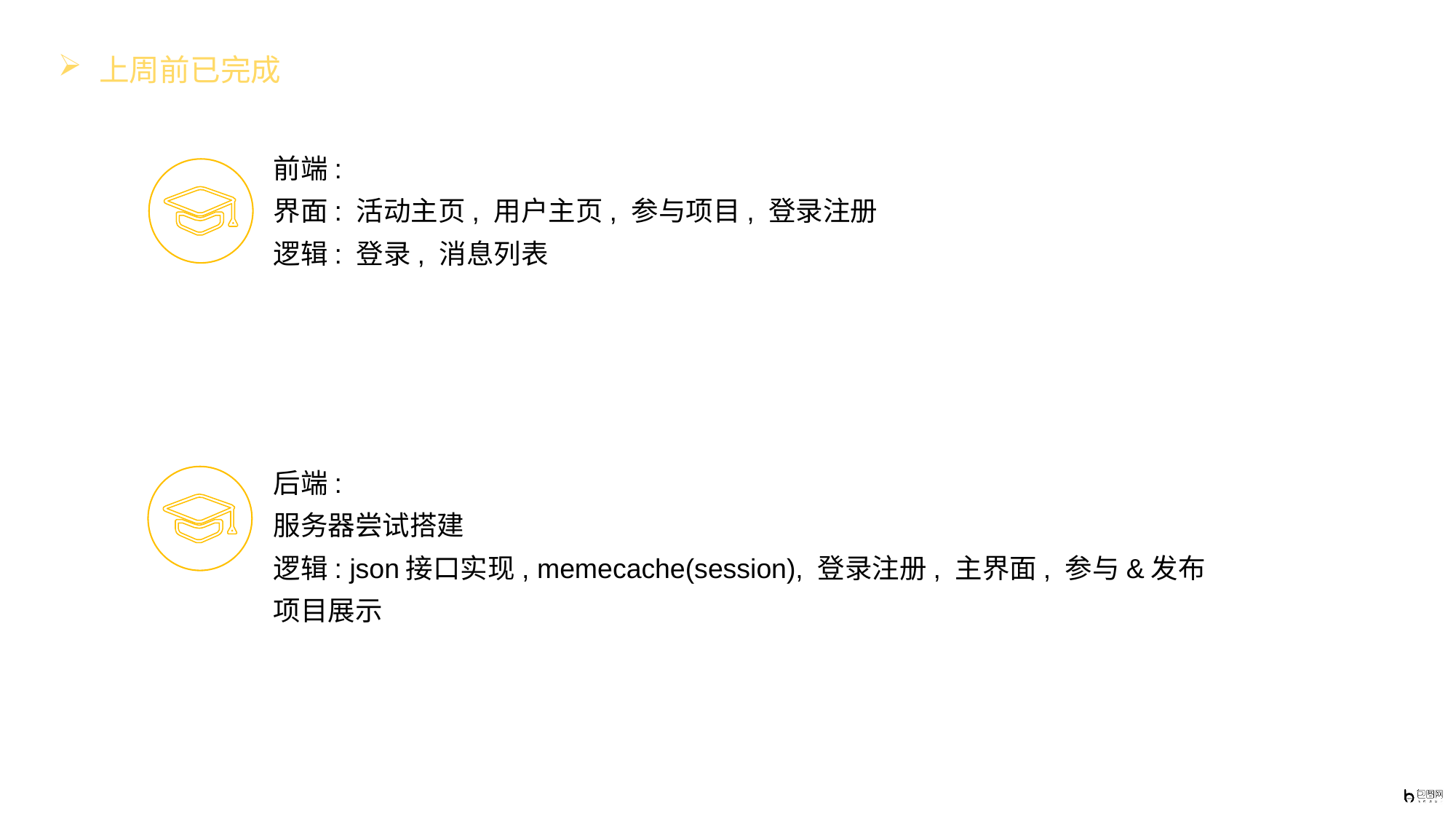

上周前已完成
前端:
界面: 活动主页, 用户主页, 参与项目, 登录注册
逻辑: 登录, 消息列表

后端:
服务器尝试搭建
逻辑: json接口实现, memecache(session), 登录注册, 主界面, 参与&发布项目展示